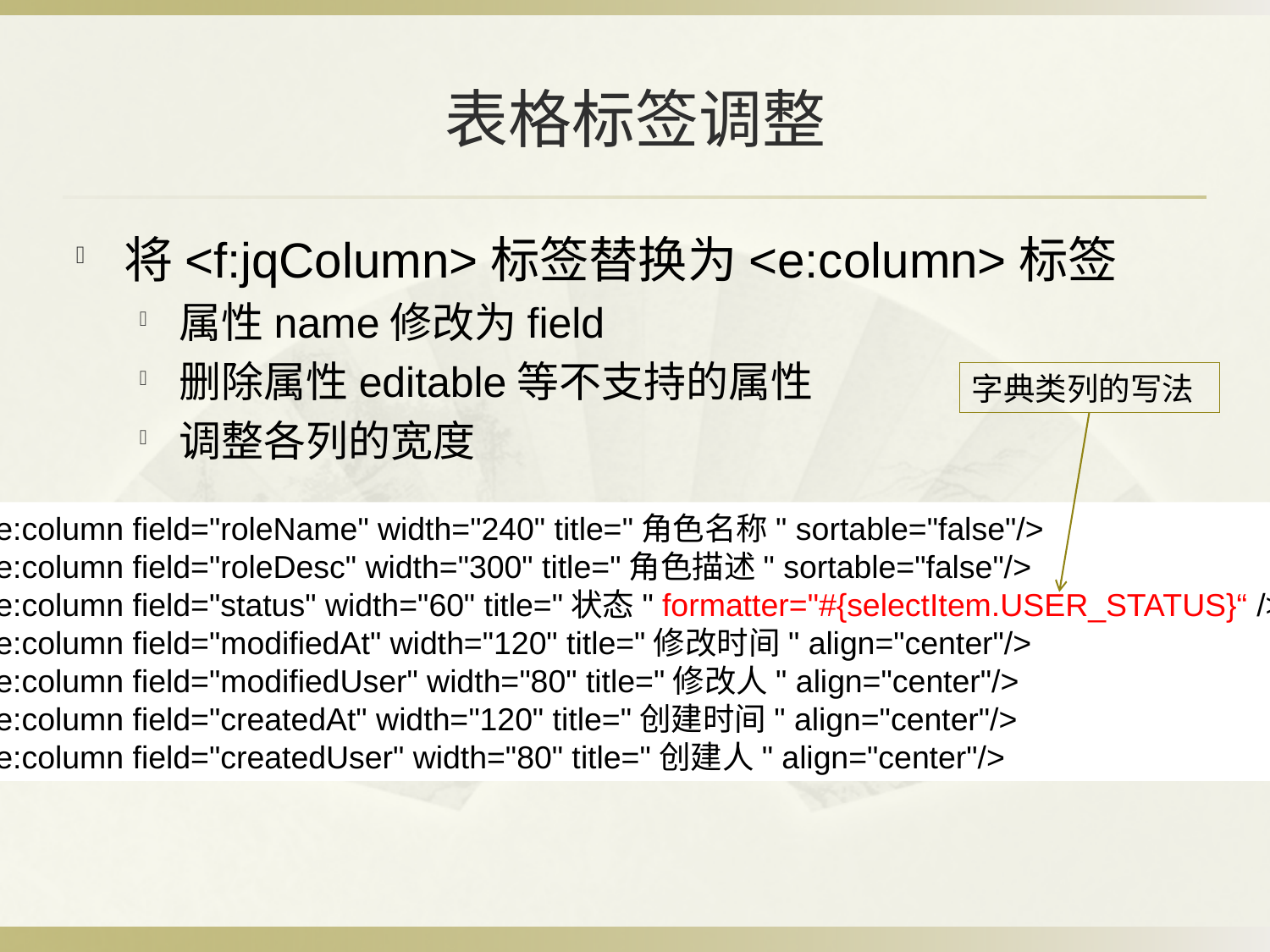

# 表格标签调整
将<f:jqColumn>标签替换为<e:column>标签
属性name修改为field
删除属性editable等不支持的属性
调整各列的宽度
字典类列的写法
<e:column field="roleName" width="240" title="角色名称" sortable="false"/>
<e:column field="roleDesc" width="300" title="角色描述" sortable="false"/>
<e:column field="status" width="60" title="状态" formatter="#{selectItem.USER_STATUS}“ />
<e:column field="modifiedAt" width="120" title="修改时间" align="center"/>
<e:column field="modifiedUser" width="80" title="修改人" align="center"/>
<e:column field="createdAt" width="120" title="创建时间" align="center"/>
<e:column field="createdUser" width="80" title="创建人" align="center"/>